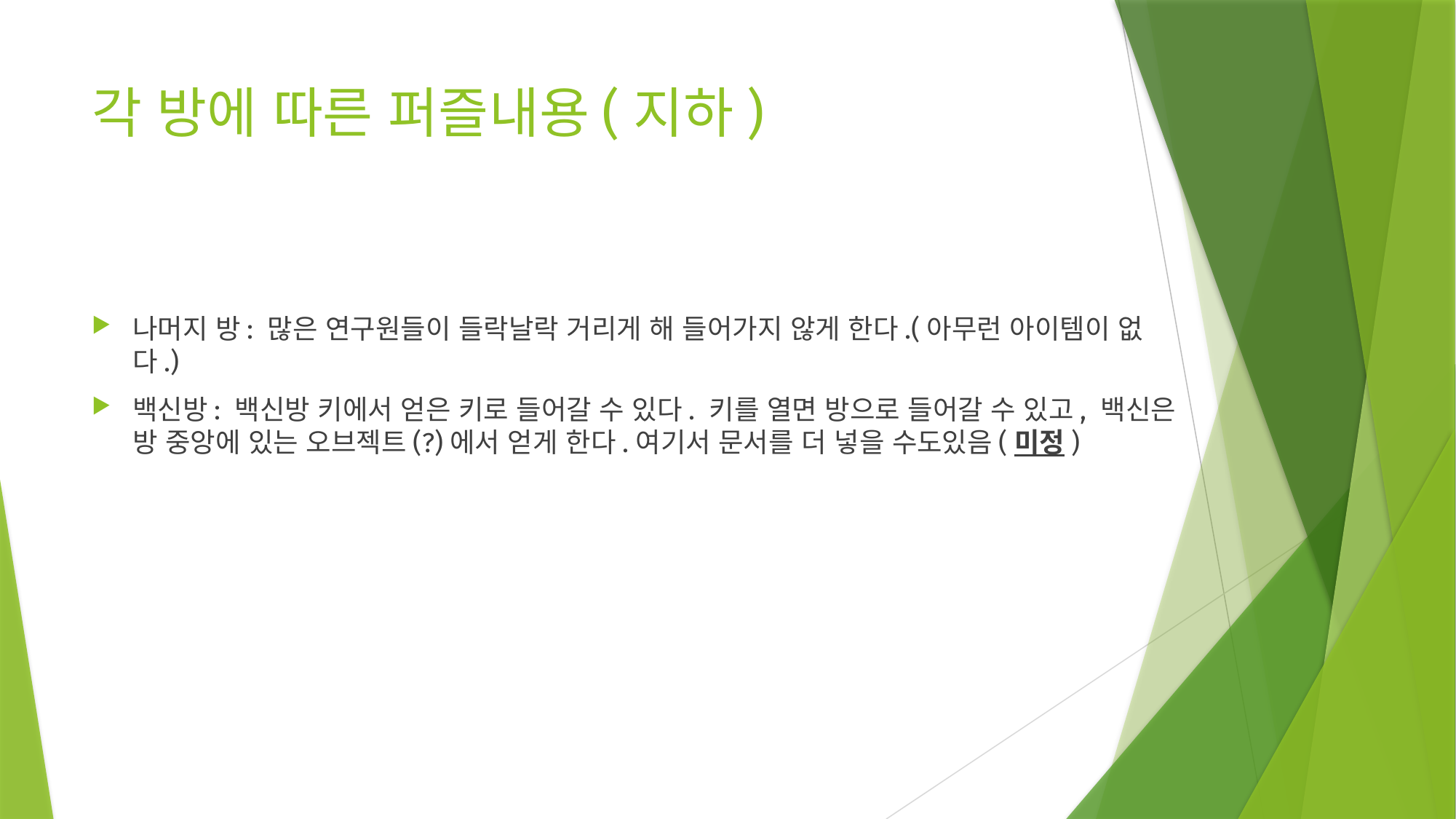

# 각 방에 따른 퍼즐내용(지하)

나머지 방: 많은 연구원들이 들락날락 거리게 해 들어가지 않게 한다.(아무런 아이템이 없다.)
백신방: 백신방 키에서 얻은 키로 들어갈 수 있다. 키를 열면 방으로 들어갈 수 있고, 백신은 방 중앙에 있는 오브젝트(?)에서 얻게 한다.여기서 문서를 더 넣을 수도있음(미정)